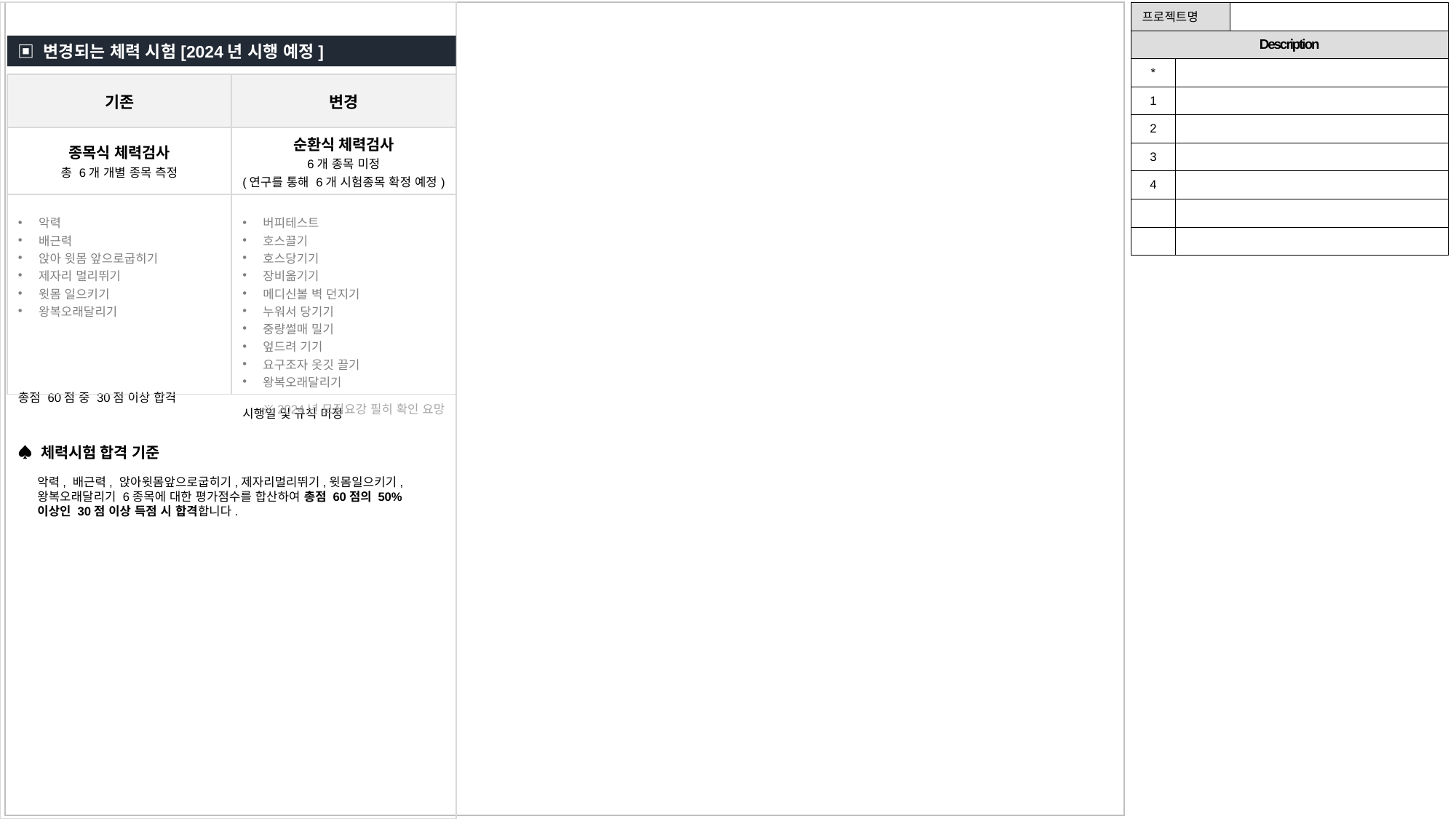

| 프로젝트명 |  |  |
| --- | --- | --- |
| Description |  |  |
| \* |  |  |
| 1 |  |  |
| 2 |  |  |
| 3 |  |  |
| 4 |  |  |
|  |  |  |
|  |  |  |
▣ 변경되는 체력 시험[2024년 시행 예정]
| 기존 | 변경 |
| --- | --- |
| 종목식 체력검사 총 6개 개별 종목 측정 | 순환식 체력검사 6개 종목 미정 (연구를 통해 6개 시험종목 확정 예정) |
| 악력 배근력 앉아 윗몸 앞으로굽히기 제자리 멀리뛰기 윗몸 일으키기 왕복오래달리기 총점 60점 중 30점 이상 합격 | 버피테스트 호스끌기 호스당기기 장비옮기기 메디신볼 벽 던지기 누워서 당기기 중량썰매 밀기 엎드려 기기 요구조자 옷깃 끌기 왕복오래달리기 시행일 및 규칙 미정 |
※ 2024년 모집요강 필히 확인 요망
♠ 체력시험 합격 기준
악력, 배근력, 앉아윗몸앞으로굽히기,제자리멀리뛰기,윗몸일으키기,왕복오래달리기 6종목에 대한 평가점수를 합산하여 총점 60점의 50% 이상인 30점 이상 득점 시 합격합니다.